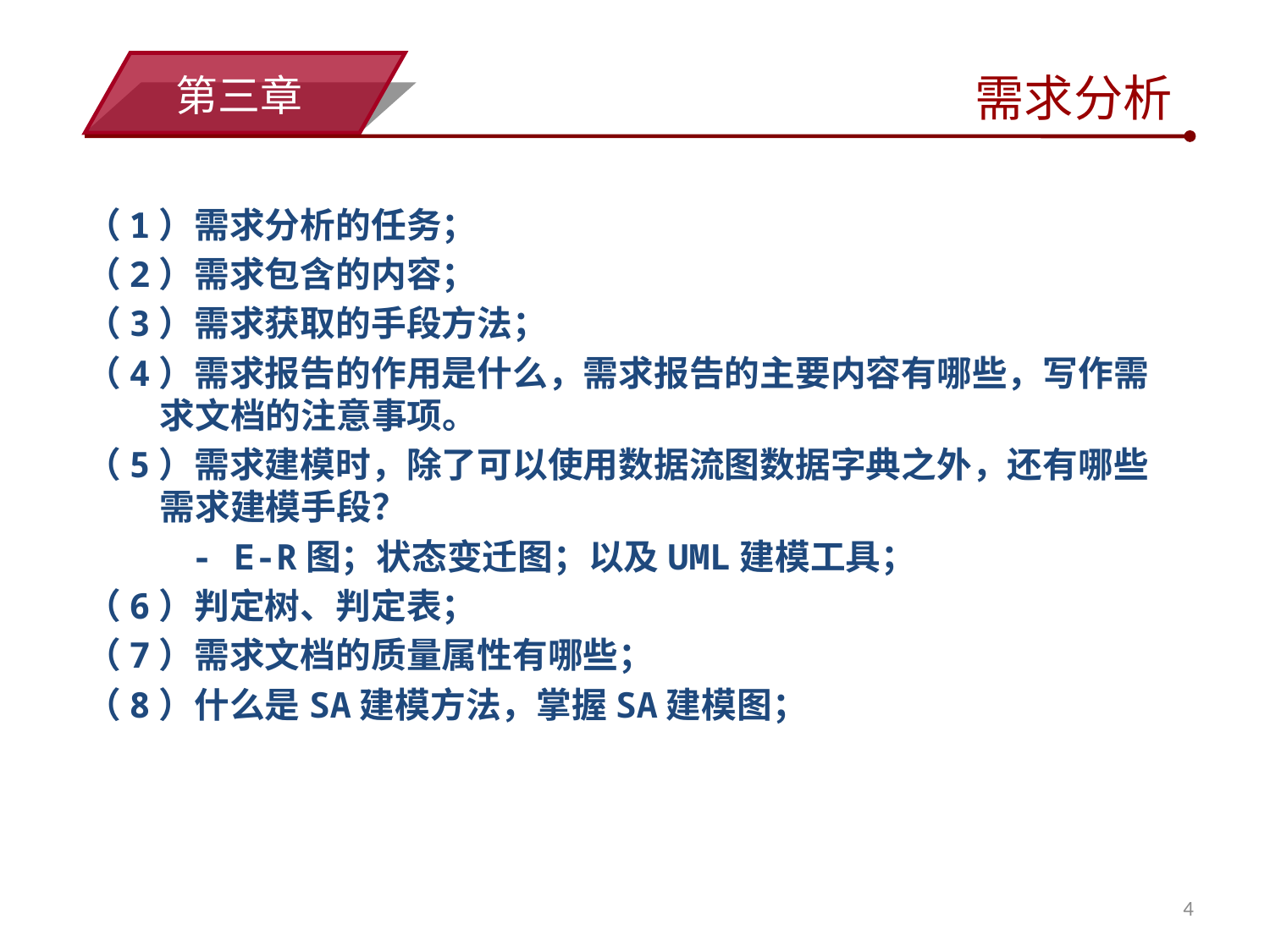

需求分析
第三章

（1）需求分析的任务；
（2）需求包含的内容；
（3）需求获取的手段方法；
（4）需求报告的作用是什么，需求报告的主要内容有哪些，写作需求文档的注意事项。
（5）需求建模时，除了可以使用数据流图数据字典之外，还有哪些需求建模手段？
     - E-R图；状态变迁图；以及UML建模工具；
（6）判定树、判定表；
（7）需求文档的质量属性有哪些；
（8）什么是SA建模方法，掌握SA建模图；
4